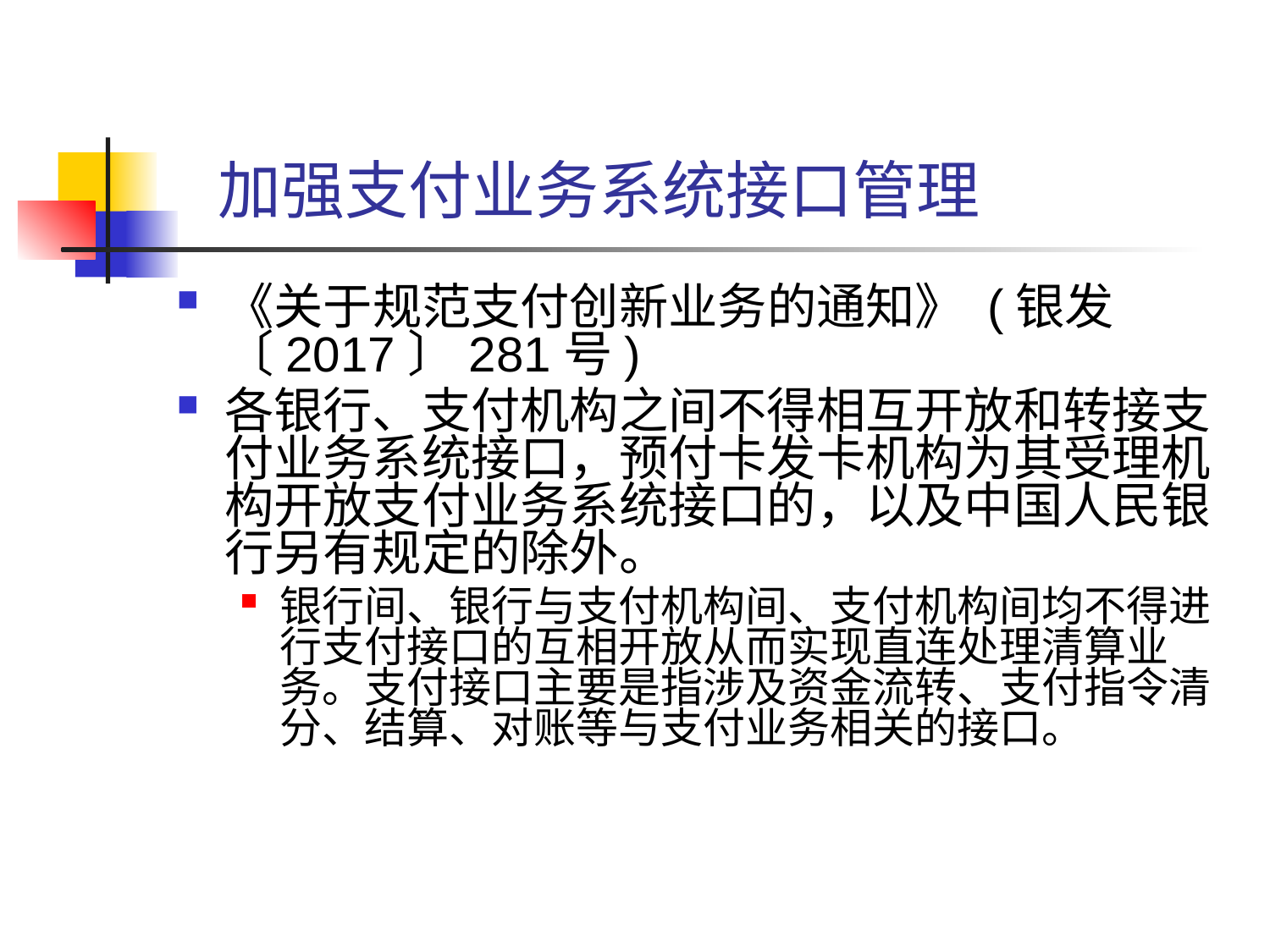

# 加强支付业务系统接口管理
《关于规范支付创新业务的通知》 (银发〔2017〕281号)
各银行、支付机构之间不得相互开放和转接支付业务系统接口，预付卡发卡机构为其受理机构开放支付业务系统接口的，以及中国人民银行另有规定的除外。
银行间、银行与支付机构间、支付机构间均不得进行支付接口的互相开放从而实现直连处理清算业务。支付接口主要是指涉及资金流转、支付指令清分、结算、对账等与支付业务相关的接口。